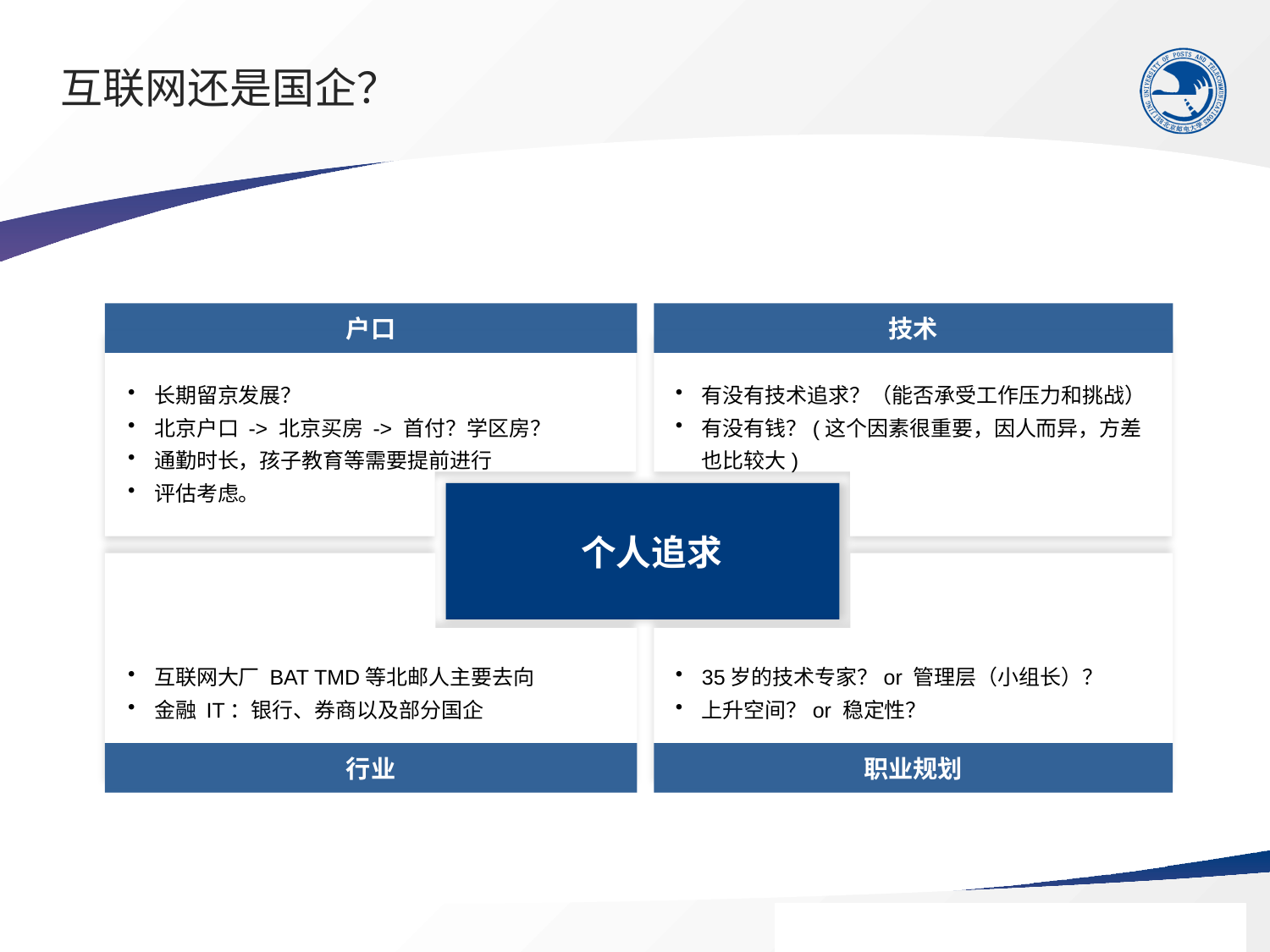

# 互联网还是国企？
户口
技术

长期留京发展？
北京户口 -> 北京买房 -> 首付？学区房？
通勤时长，孩子教育等需要提前进行
评估考虑。
有没有技术追求？（能否承受工作压力和挑战）
有没有钱？(这个因素很重要，因人而异，方差也比较大)

个人追求

互联网大厂 BAT TMD等北邮人主要去向
金融 IT：银行、券商以及部分国企

35岁的技术专家？or 管理层（小组长）？
上升空间？or 稳定性？
行业
职业规划